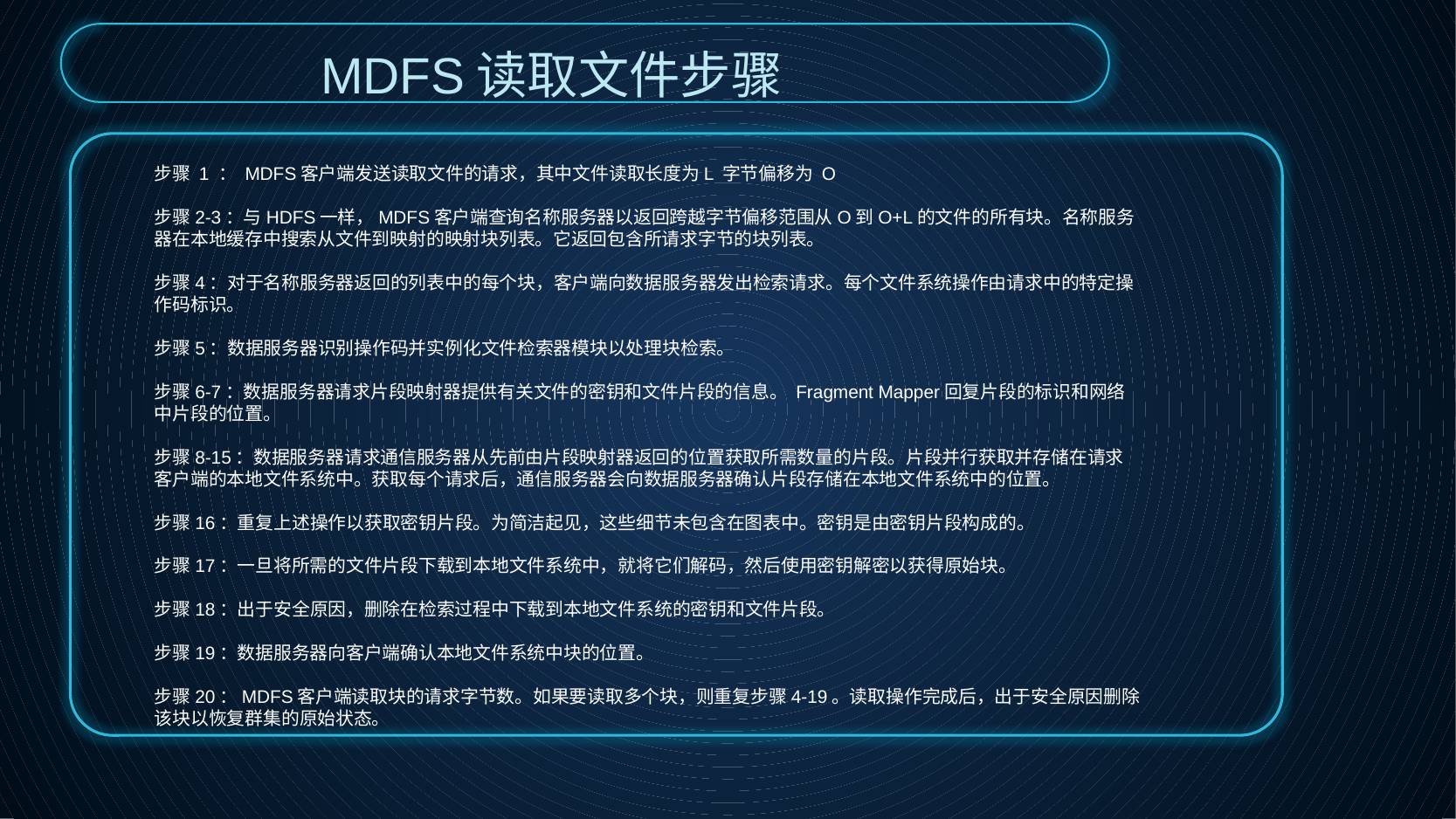

MDFS读取文件步骤

步骤 1 ： MDFS客户端发送读取文件的请求，其中文件读取长度为L 字节偏移为 O

步骤2-3：与HDFS一样，MDFS客户端查询名称服务器以返回跨越字节偏移范围从O到O+L的文件的所有块。名称服务器在本地缓存中搜索从文件到映射的映射块列表。它返回包含所请求字节的块列表。

步骤4：对于名称服务器返回的列表中的每个块，客户端向数据服务器发出检索请求。每个文件系统操作由请求中的特定操作码标识。

步骤5：数据服务器识别操作码并实例化文件检索器模块以处理块检索。

步骤6-7：数据服务器请求片段映射器提供有关文件的密钥和文件片段的信息。 Fragment Mapper回复片段的标识和网络中片段的位置。

步骤8-15：数据服务器请求通信服务器从先前由片段映射器返回的位置获取所需数量的片段。片段并行获取并存储在请求客户端的本地文件系统中。获取每个请求后，通信服务器会向数据服务器确认片段存储在本地文件系统中的位置。

步骤16：重复上述操作以获取密钥片段。为简洁起见，这些细节未包含在图表中。密钥是由密钥片段构成的。

步骤17：一旦将所需的文件片段下载到本地文件系统中，就将它们解码，然后使用密钥解密以获得原始块。

步骤18：出于安全原因，删除在检索过程中下载到本地文件系统的密钥和文件片段。

步骤19：数据服务器向客户端确认本地文件系统中块的位置。

步骤20：MDFS客户端读取块的请求字节数。如果要读取多个块，则重复步骤4-19。读取操作完成后，出于安全原因删除该块以恢复群集的原始状态。